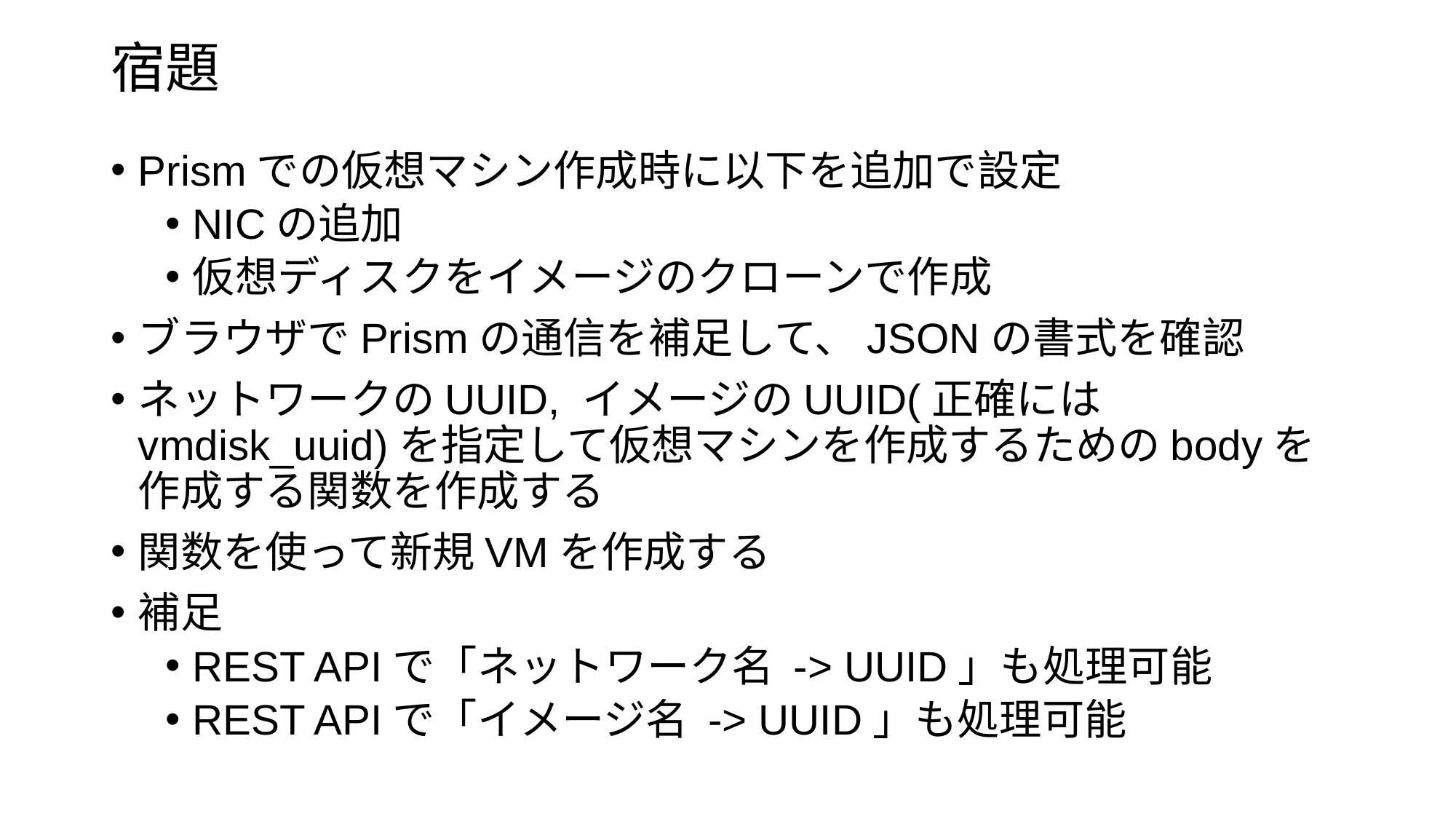

# 宿題
Prismでの仮想マシン作成時に以下を追加で設定
NICの追加
仮想ディスクをイメージのクローンで作成
ブラウザでPrismの通信を補足して、JSONの書式を確認
ネットワークのUUID, イメージのUUID(正確にはvmdisk_uuid)を指定して仮想マシンを作成するためのbodyを作成する関数を作成する
関数を使って新規VMを作成する
補足
REST APIで「ネットワーク名 -> UUID」も処理可能
REST APIで「イメージ名 -> UUID」も処理可能